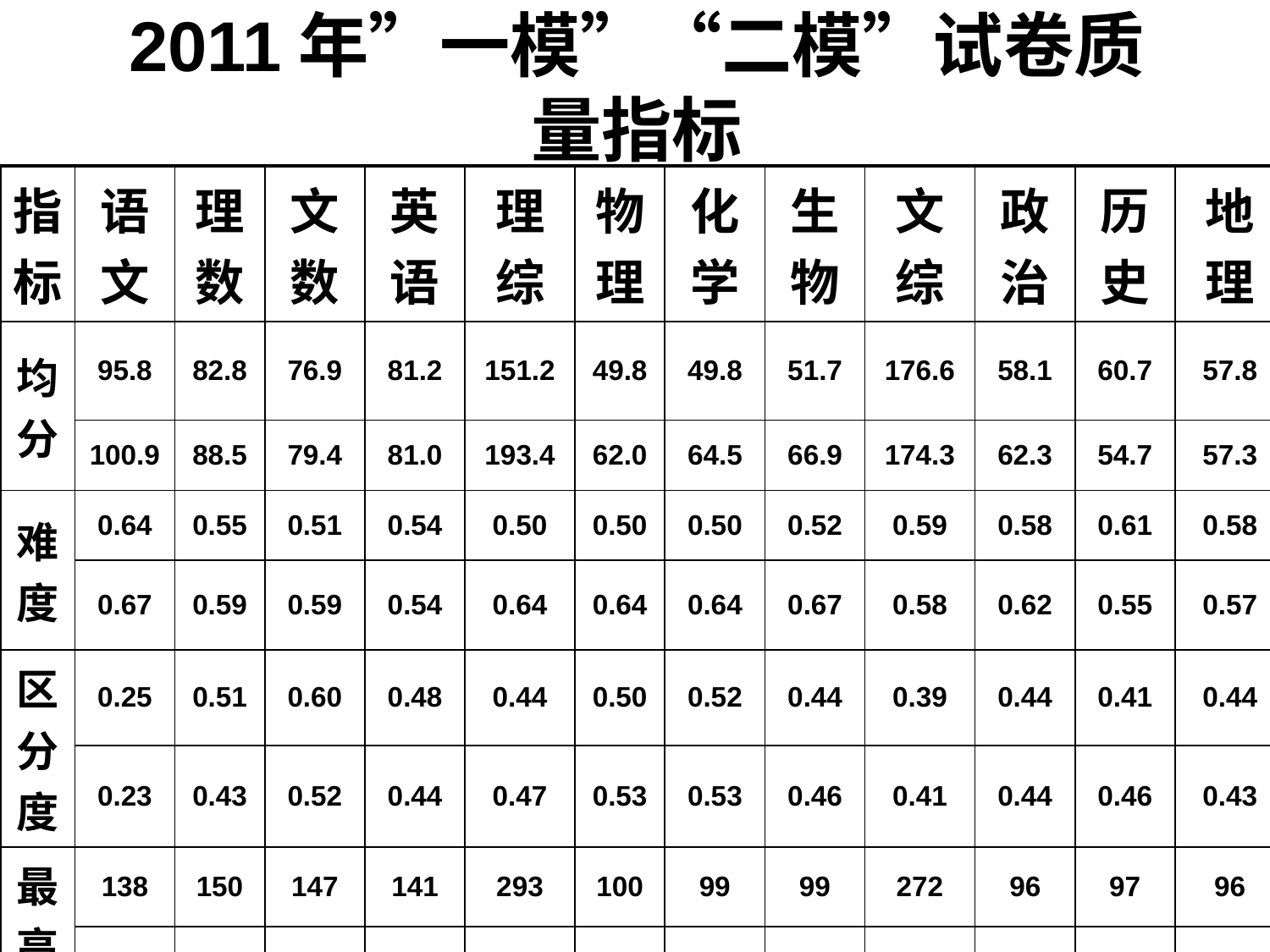

# 2011年”一模”“二模”试卷质量指标
| 指标 | 语文 | 理数 | 文数 | 英语 | 理综 | 物理 | 化学 | 生物 | 文综 | 政治 | 历史 | 地理 |
| --- | --- | --- | --- | --- | --- | --- | --- | --- | --- | --- | --- | --- |
| 均分 | 95.8 | 82.8 | 76.9 | 81.2 | 151.2 | 49.8 | 49.8 | 51.7 | 176.6 | 58.1 | 60.7 | 57.8 |
|  | 100.9 | 88.5 | 79.4 | 81.0 | 193.4 | 62.0 | 64.5 | 66.9 | 174.3 | 62.3 | 54.7 | 57.3 |
| 难度 | 0.64 | 0.55 | 0.51 | 0.54 | 0.50 | 0.50 | 0.50 | 0.52 | 0.59 | 0.58 | 0.61 | 0.58 |
|  | 0.67 | 0.59 | 0.59 | 0.54 | 0.64 | 0.64 | 0.64 | 0.67 | 0.58 | 0.62 | 0.55 | 0.57 |
| 区分度 | 0.25 | 0.51 | 0.60 | 0.48 | 0.44 | 0.50 | 0.52 | 0.44 | 0.39 | 0.44 | 0.41 | 0.44 |
|  | 0.23 | 0.43 | 0.52 | 0.44 | 0.47 | 0.53 | 0.53 | 0.46 | 0.41 | 0.44 | 0.46 | 0.43 |
| 最高分 | 138 | 150 | 147 | 141 | 293 | 100 | 99 | 99 | 272 | 96 | 97 | 96 |
|  | 138 | 149 | 147 | 128 | 293 | 100 | 100 | 100 | 277 | 98 | 98 | 96 |